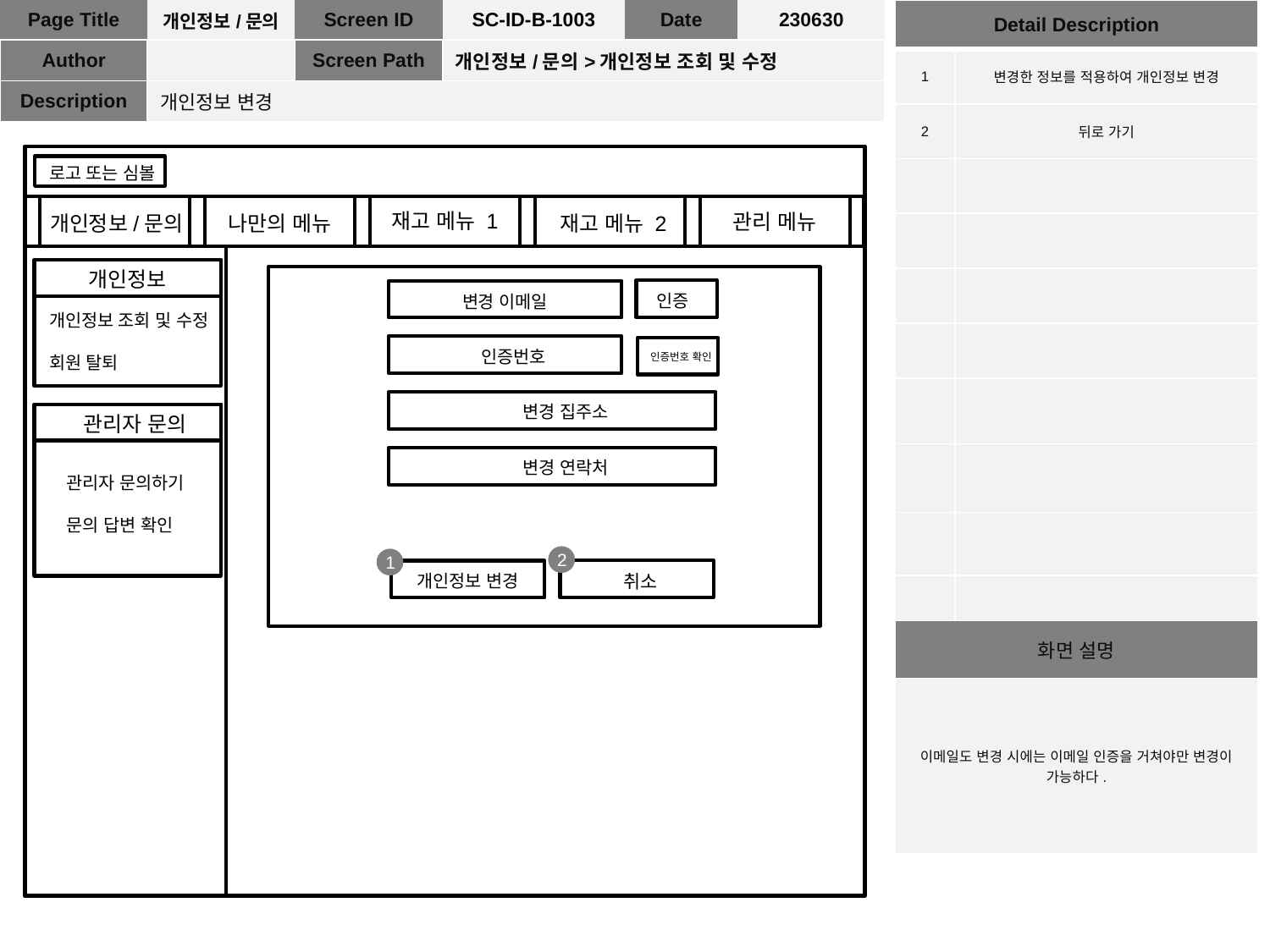

| Page Title | 개인정보/문의 | Screen ID | SC-ID-B-1003 | Date | 230630 |
| --- | --- | --- | --- | --- | --- |
| Author |  | Screen Path | 개인정보/문의>개인정보 조회 및 수정 |  |  |
| Description | 개인정보 변경 |  |  |  |  |
| Detail Description |  |
| --- | --- |
| 1 | 변경한 정보를 적용하여 개인정보 변경 |
| 2 | 뒤로 가기 |
|  |  |
|  |  |
|  |  |
|  |  |
|  |  |
|  |  |
|  |  |
|  |  |
| 화면 설명 |  |
| 이메일도 변경 시에는 이메일 인증을 거쳐야만 변경이 가능하다. |  |

로고 또는 심볼

재고 메뉴 1
관리 메뉴
나만의 메뉴
재고 메뉴 2
개인정보/문의

개인정보

인증
변경 이메일
개인정보 조회 및 수정

회원 탈퇴

인증번호
인증번호 확인

변경 집주소

관리자 문의

변경 연락처
3
관리자 문의하기

문의 답변 확인
4
2
1

취소
개인정보 변경